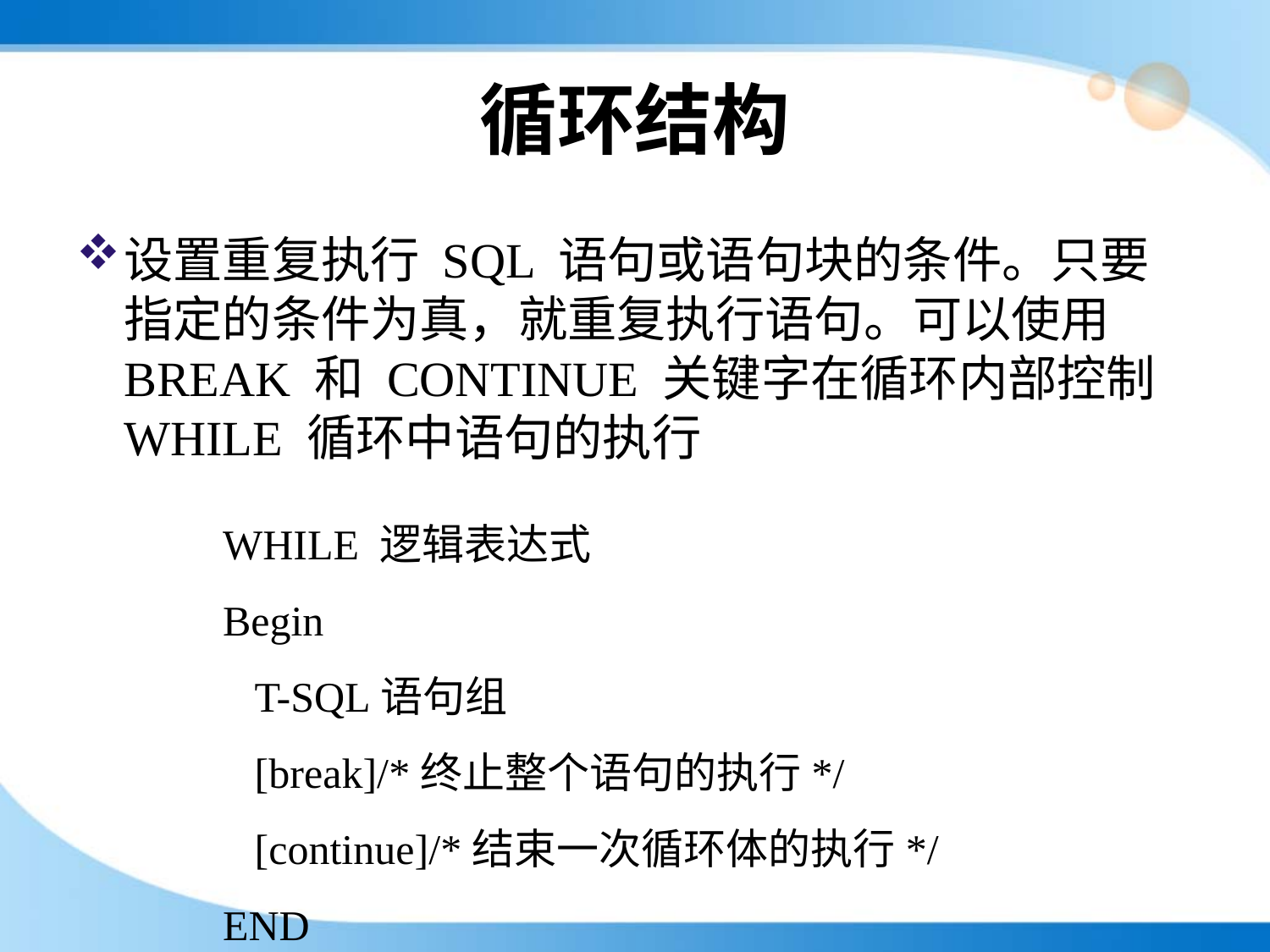

# 循环结构
设置重复执行 SQL 语句或语句块的条件。只要指定的条件为真，就重复执行语句。可以使用 BREAK 和 CONTINUE 关键字在循环内部控制 WHILE 循环中语句的执行
WHILE 逻辑表达式
Begin
   T-SQL语句组
   [break]/*终止整个语句的执行*/
   [continue]/*结束一次循环体的执行*/
END